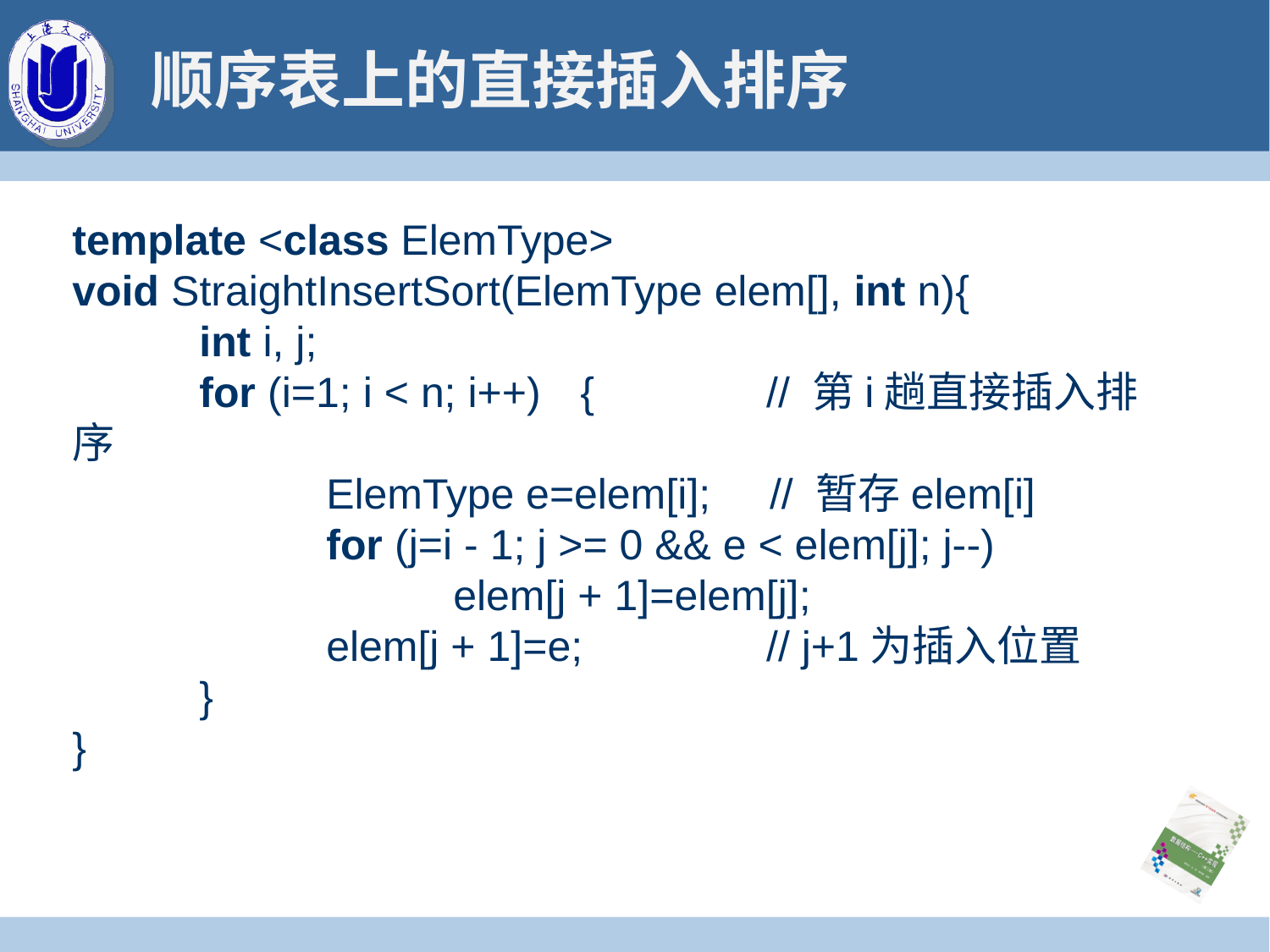

# 顺序表上的直接插入排序
template <class ElemType>
void StraightInsertSort(ElemType elem[], int n){
	int i, j;
	for (i=1; i < n; i++)	{	     // 第i趟直接插入排序
		ElemType e=elem[i];     // 暂存elem[i]
		for (j=i - 1; j >= 0 && e < elem[j]; j--)
			elem[j + 1]=elem[j];
		elem[j + 1]=e;	     // j+1为插入位置
	}
}